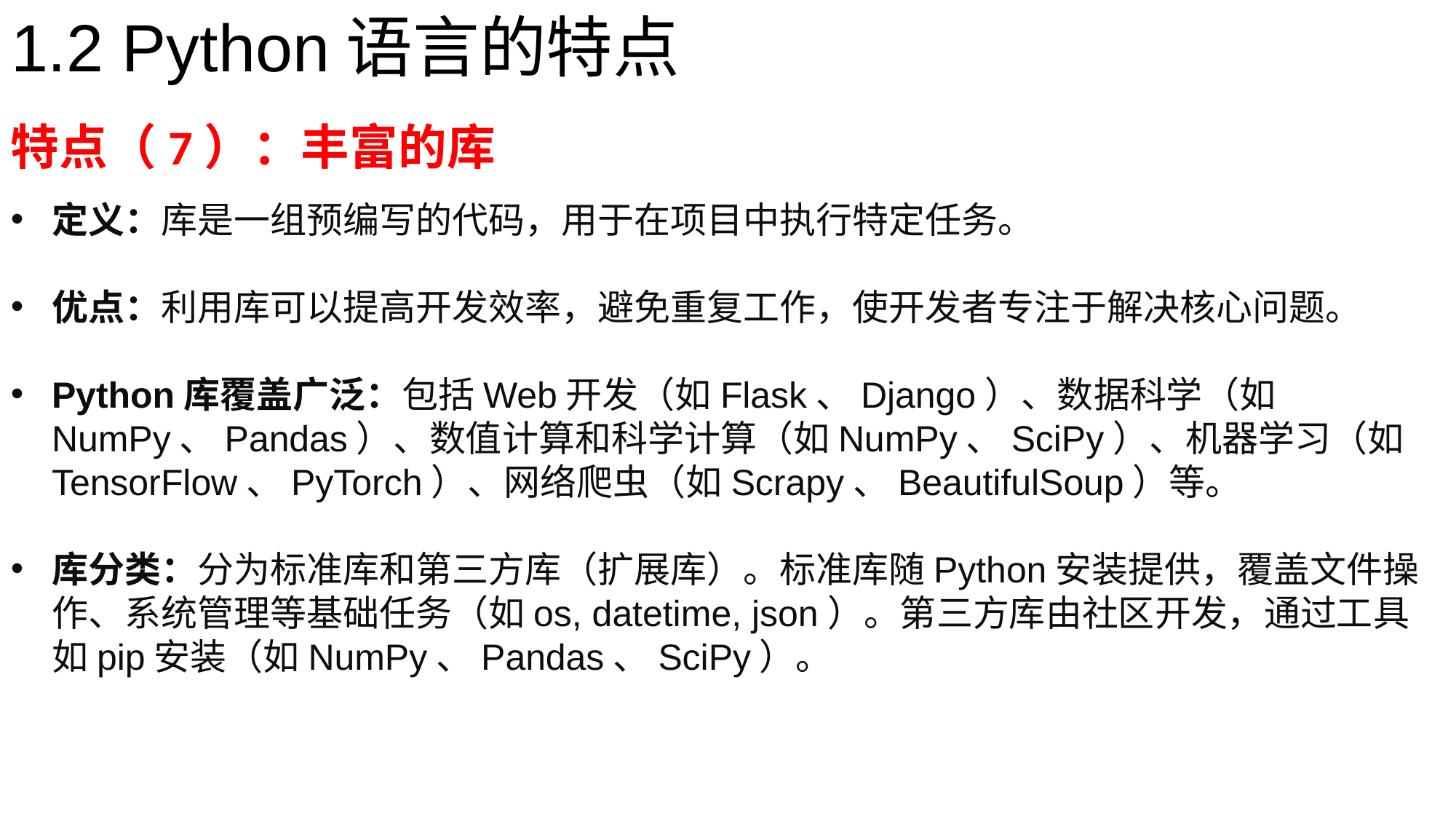

# 1.2 Python语言的特点
特点（7）：丰富的库
定义：库是一组预编写的代码，用于在项目中执行特定任务。

优点：利用库可以提高开发效率，避免重复工作，使开发者专注于解决核心问题。

Python库覆盖广泛：包括Web开发（如Flask、Django）、数据科学（如NumPy、Pandas）、数值计算和科学计算（如NumPy、SciPy）、机器学习（如TensorFlow、PyTorch）、网络爬虫（如Scrapy、BeautifulSoup）等。

库分类：分为标准库和第三方库（扩展库）。标准库随Python安装提供，覆盖文件操作、系统管理等基础任务（如os, datetime, json）。第三方库由社区开发，通过工具如pip安装（如NumPy、Pandas、SciPy）。